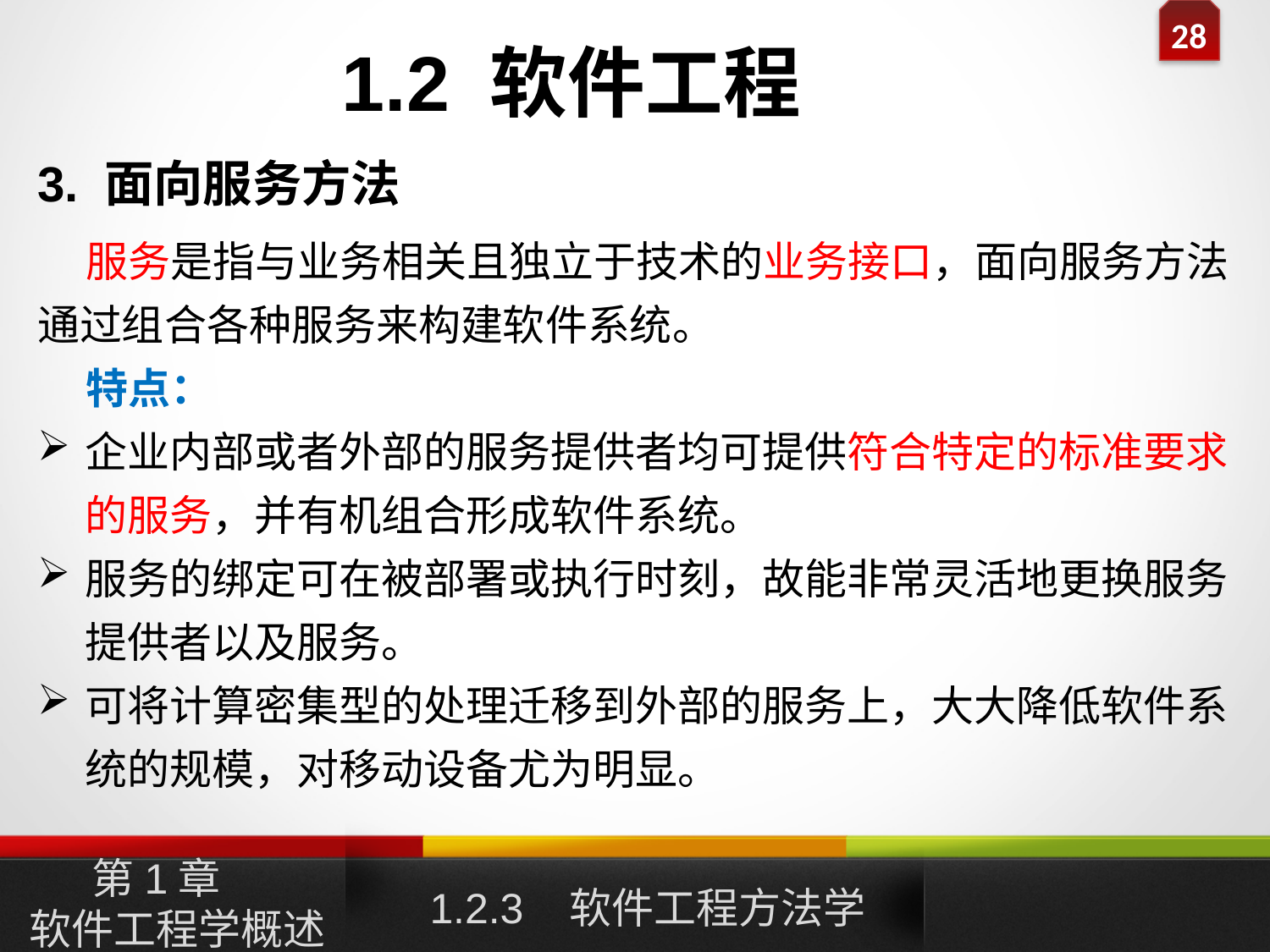

1.2 软件工程
3. 面向服务方法
    服务是指与业务相关且独立于技术的业务接口，面向服务方法通过组合各种服务来构建软件系统。
    特点：
企业内部或者外部的服务提供者均可提供符合特定的标准要求的服务，并有机组合形成软件系统。
服务的绑定可在被部署或执行时刻，故能非常灵活地更换服务提供者以及服务。
可将计算密集型的处理迁移到外部的服务上，大大降低软件系统的规模，对移动设备尤为明显。
1.2.3   软件工程方法学